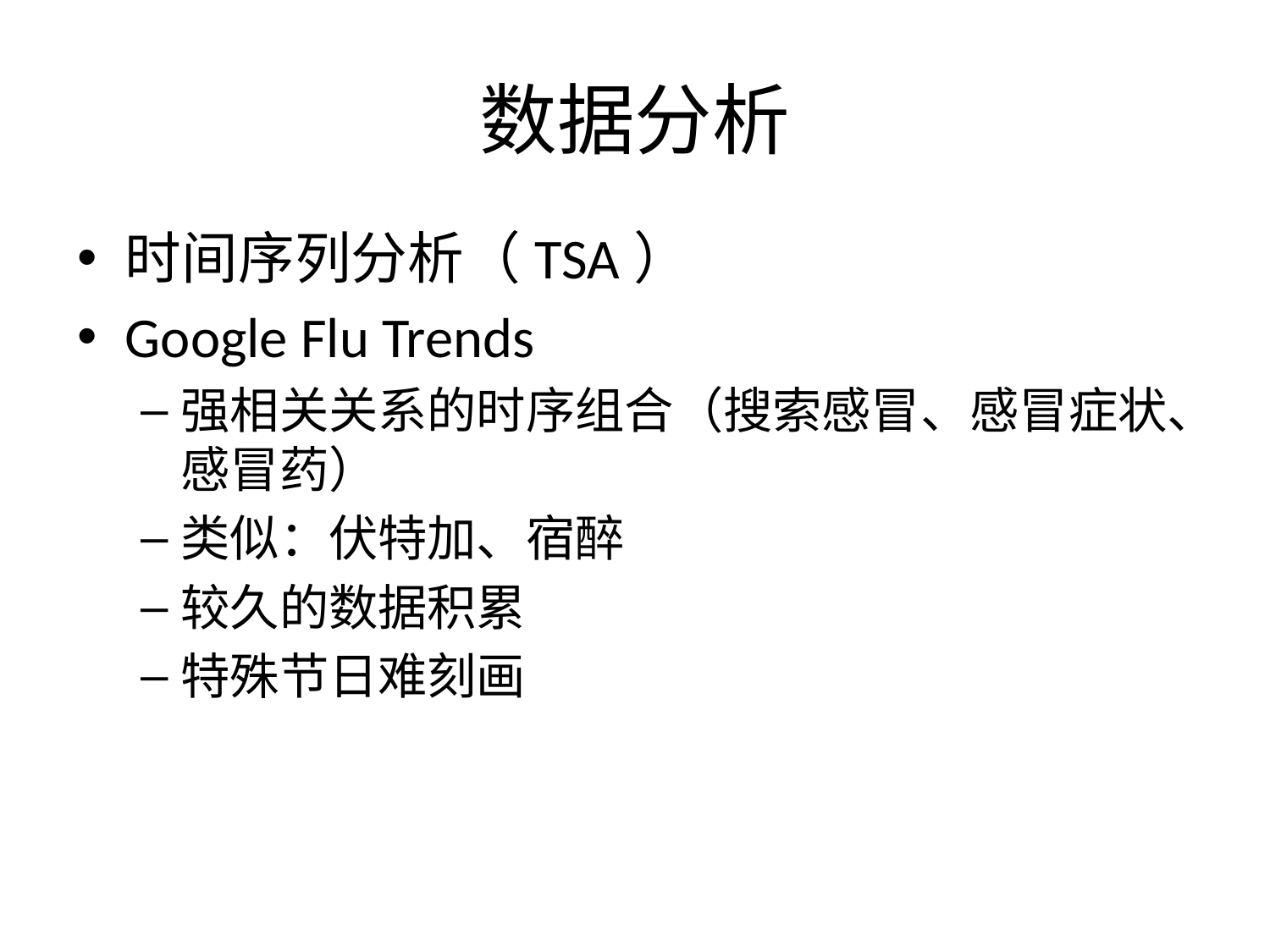

# 数据分析
时间序列分析（TSA）
Google Flu Trends
强相关关系的时序组合（搜索感冒、感冒症状、感冒药）
类似：伏特加、宿醉
较久的数据积累
特殊节日难刻画